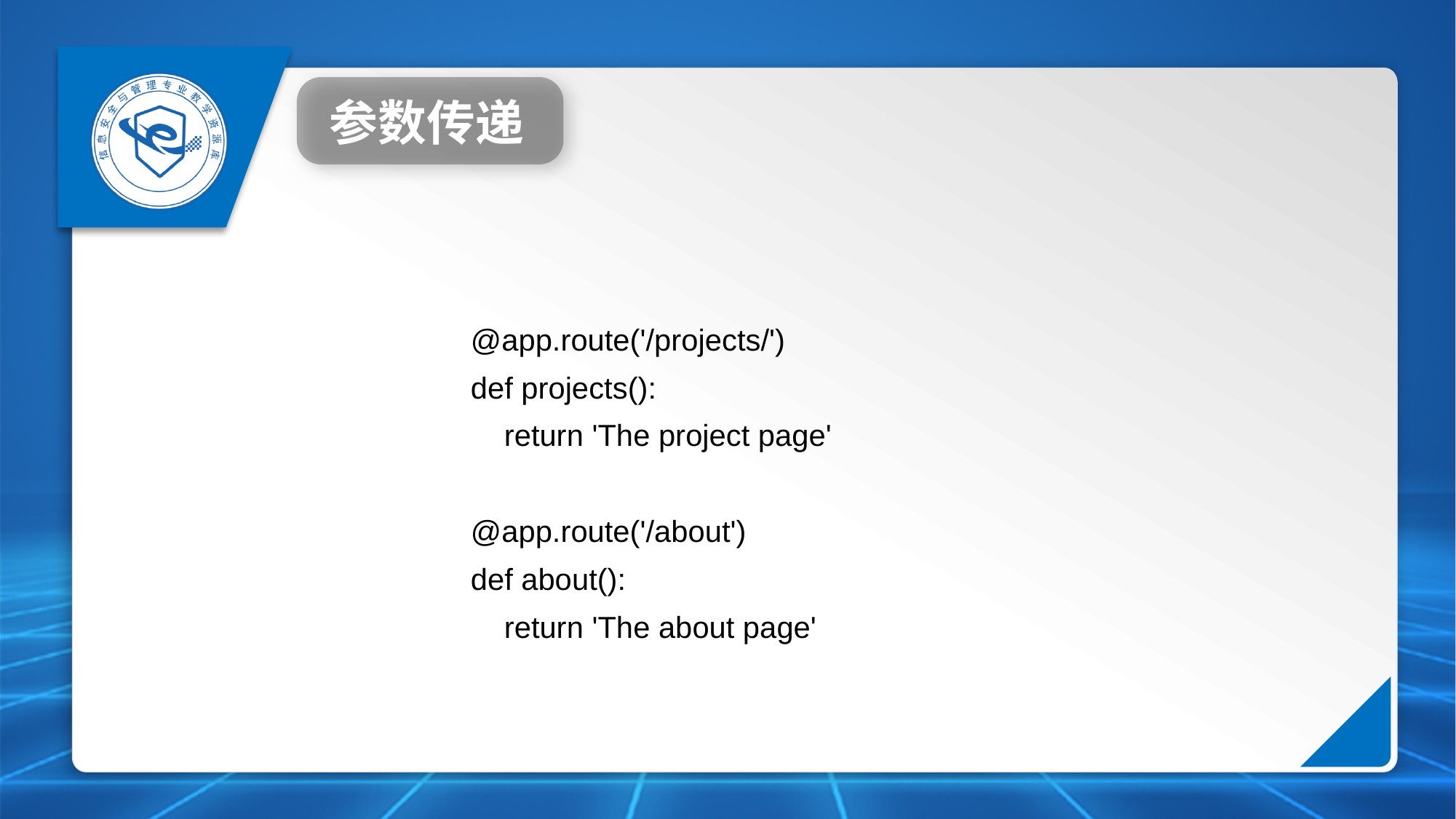

参数传递
@app.route('/projects/')
def projects():
    return 'The project page'

@app.route('/about')
def about():
    return 'The about page'